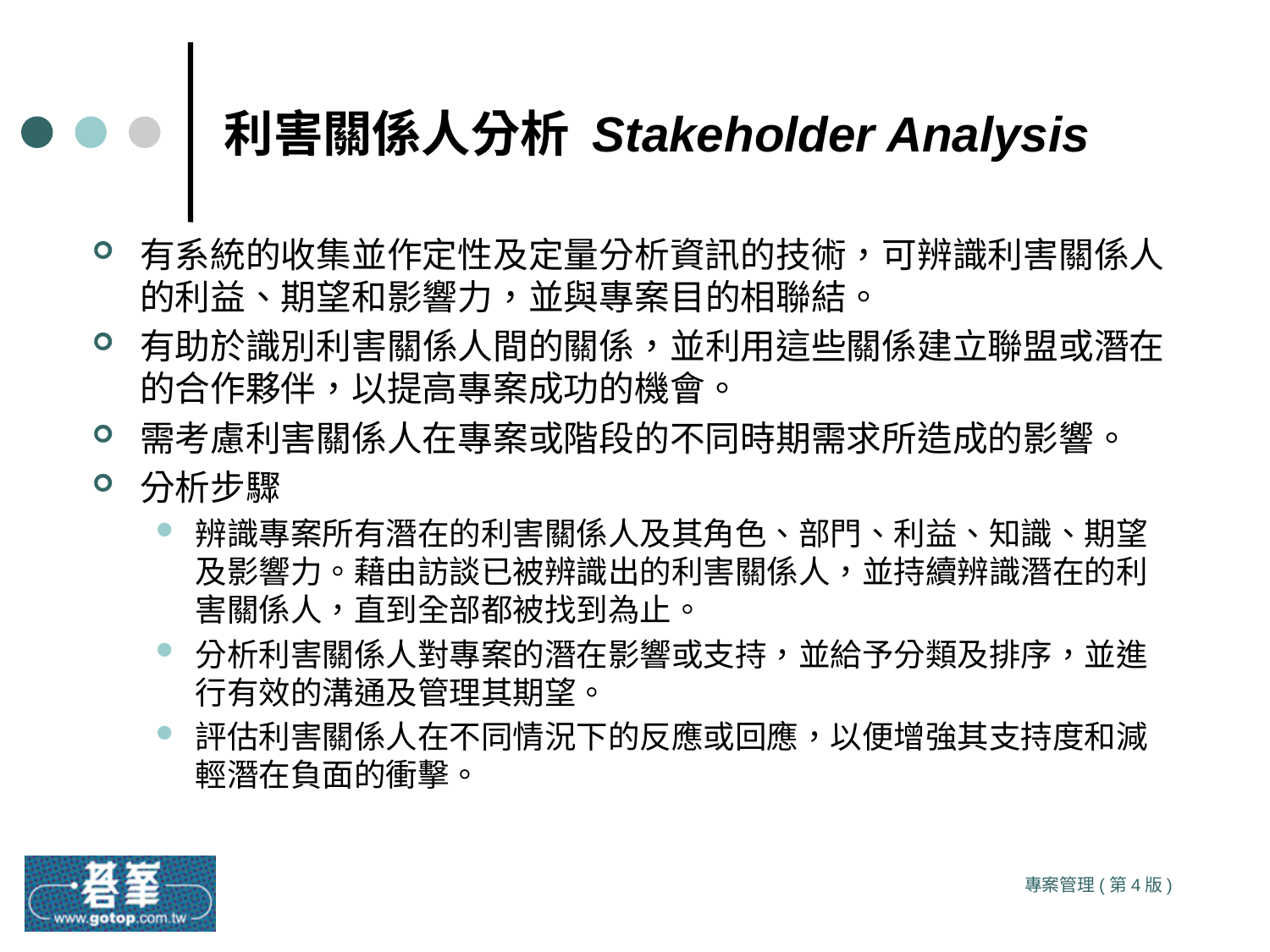

# 利害關係人分析 Stakeholder Analysis
有系統的收集並作定性及定量分析資訊的技術，可辨識利害關係人的利益、期望和影響力，並與專案目的相聯結。
有助於識別利害關係人間的關係，並利用這些關係建立聯盟或潛在的合作夥伴，以提高專案成功的機會。
需考慮利害關係人在專案或階段的不同時期需求所造成的影響。
分析步驟
辨識專案所有潛在的利害關係人及其角色、部門、利益、知識、期望及影響力。藉由訪談已被辨識出的利害關係人，並持續辨識潛在的利害關係人，直到全部都被找到為止。
分析利害關係人對專案的潛在影響或支持，並給予分類及排序，並進行有效的溝通及管理其期望。
評估利害關係人在不同情況下的反應或回應，以便增強其支持度和減輕潛在負面的衝擊。

專案管理(第4版)